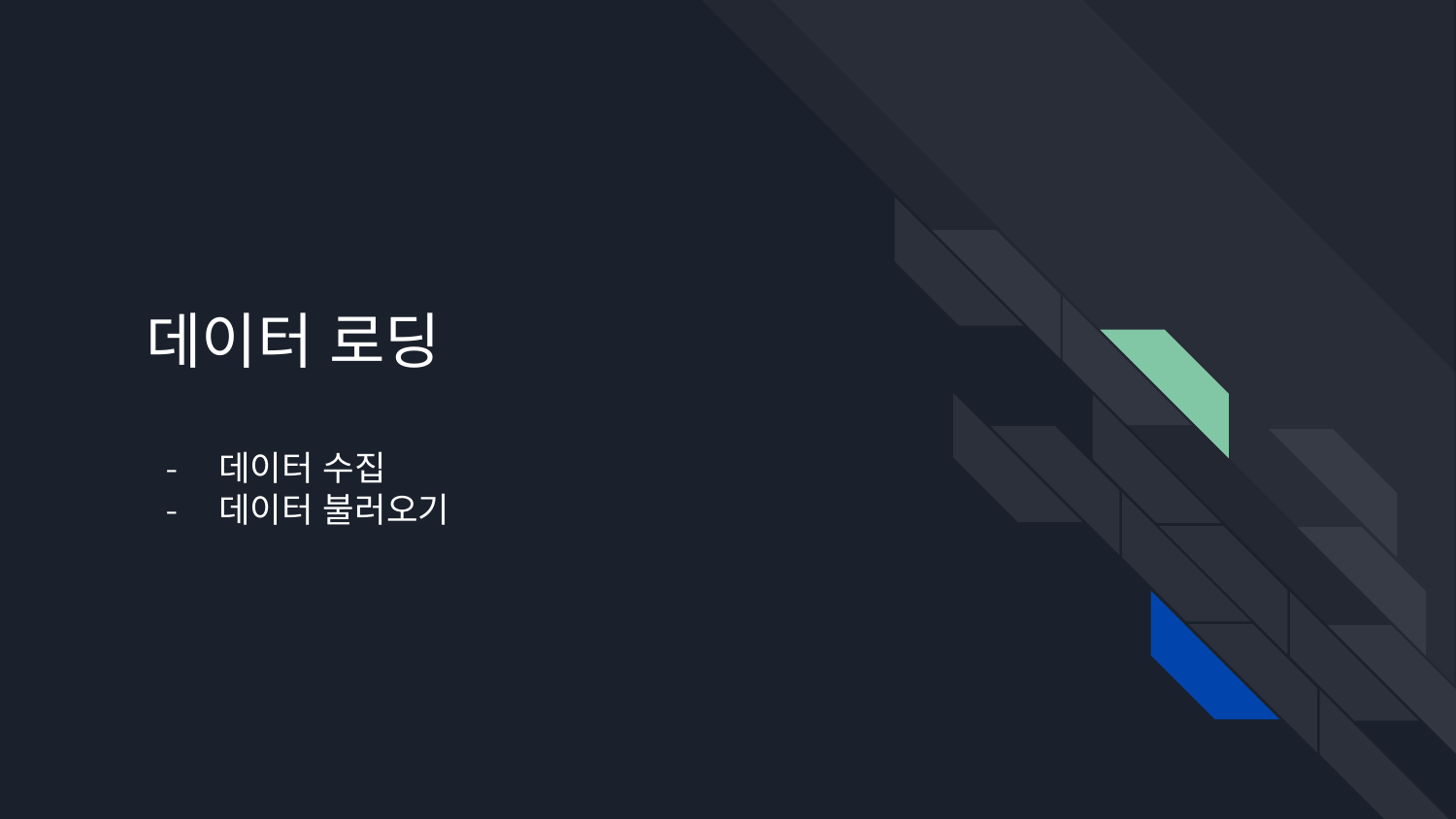

# 데이터 로딩

데이터 수집
데이터 불러오기